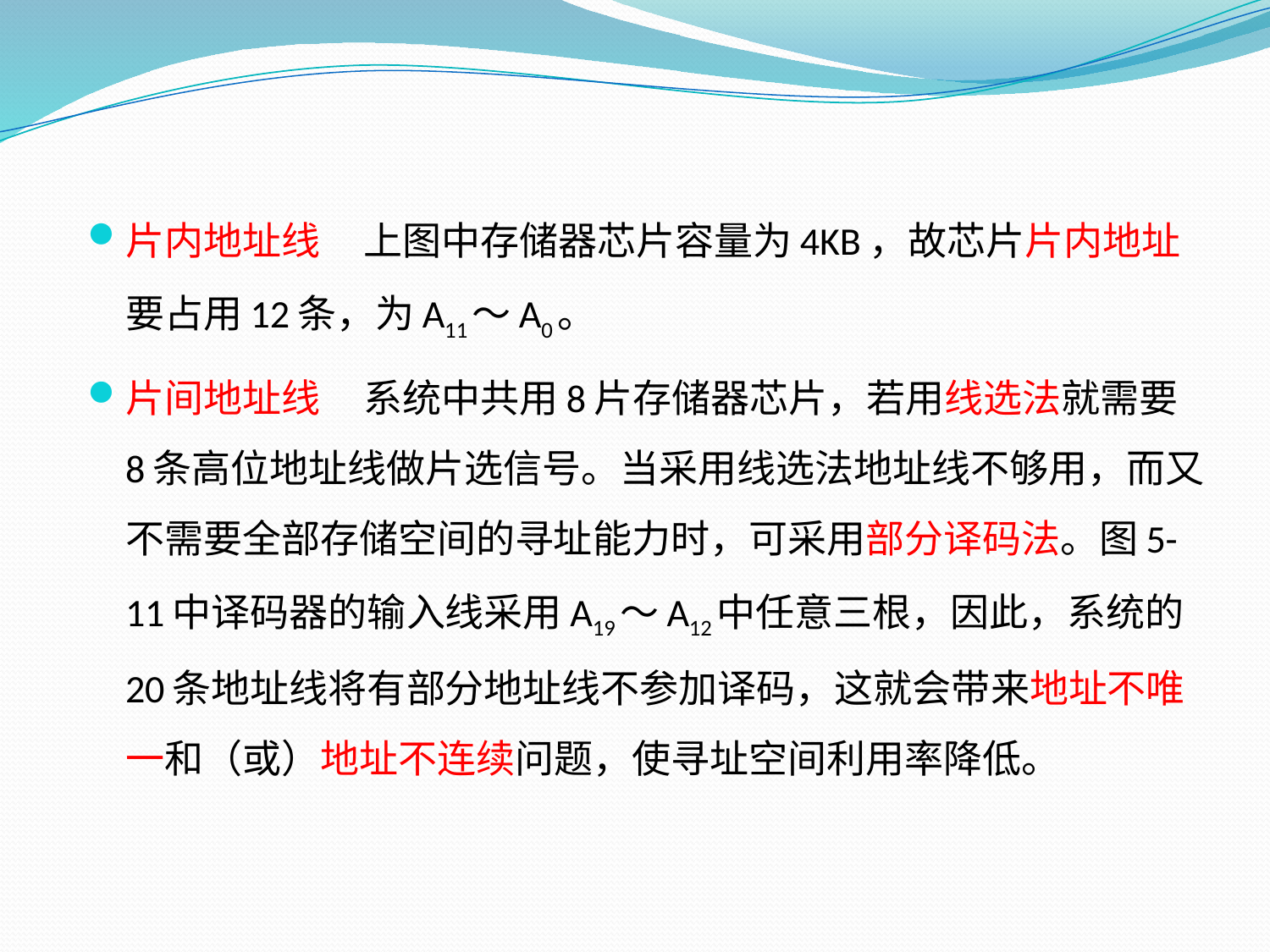

片内地址线     上图中存储器芯片容量为4KB，故芯片片内地址要占用12条，为A11～A0。
片间地址线     系统中共用8片存储器芯片，若用线选法就需要8条高位地址线做片选信号。当采用线选法地址线不够用，而又不需要全部存储空间的寻址能力时，可采用部分译码法。图5-11中译码器的输入线采用A19～A12中任意三根，因此，系统的20条地址线将有部分地址线不参加译码，这就会带来地址不唯一和（或）地址不连续问题，使寻址空间利用率降低。